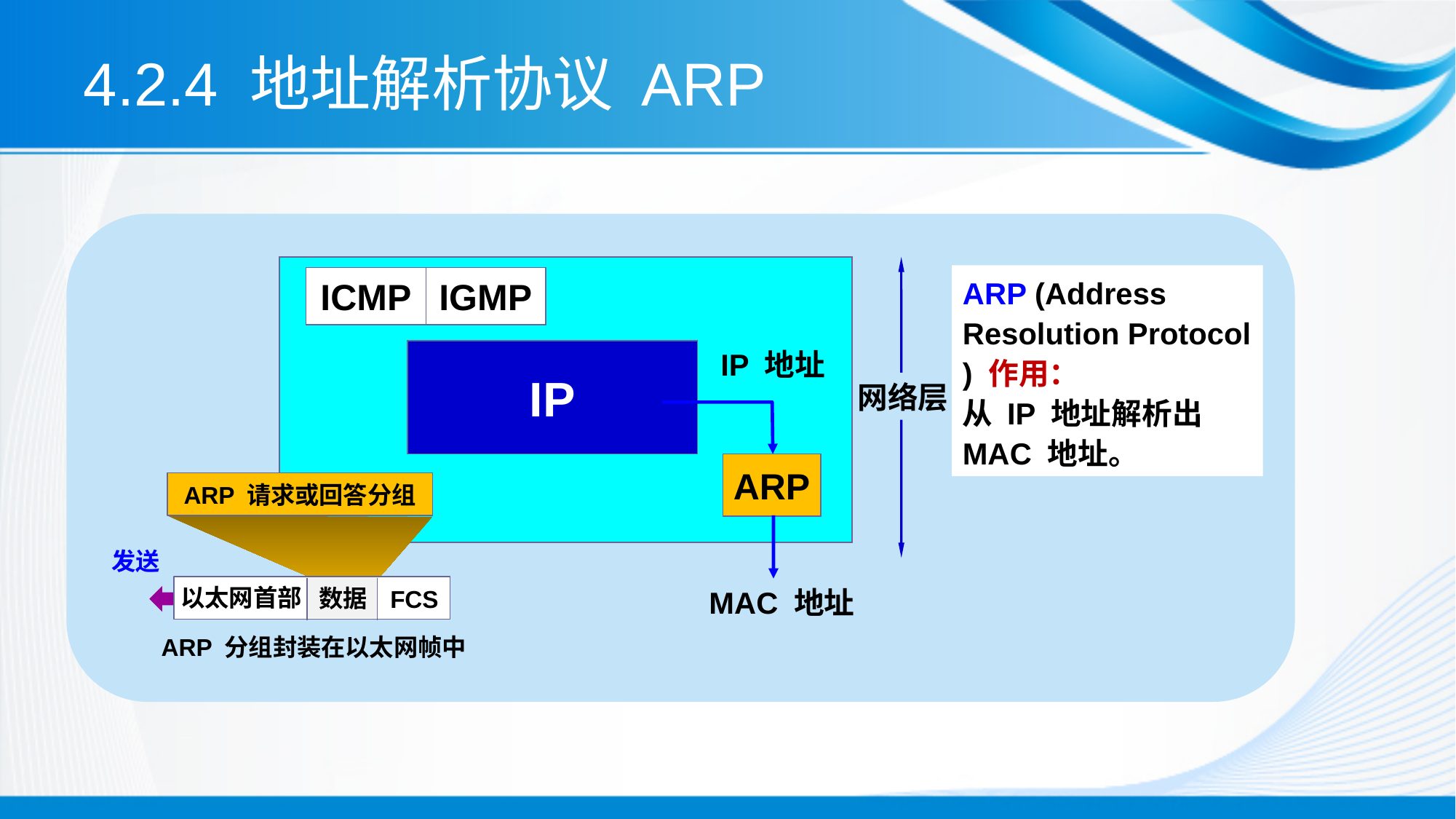

# 4.2.4 地址解析协议 ARP

ARP

ICMP
IGMP
IP
网络层
ARP
ARP (Address Resolution Protocol ) 作用：
从 IP 地址解析出 MAC 地址。
IP 地址

MAC 地址
ARP 请求或回答分组

发送

以太网首部

数据
FCS

ARP 分组封装在以太网帧中